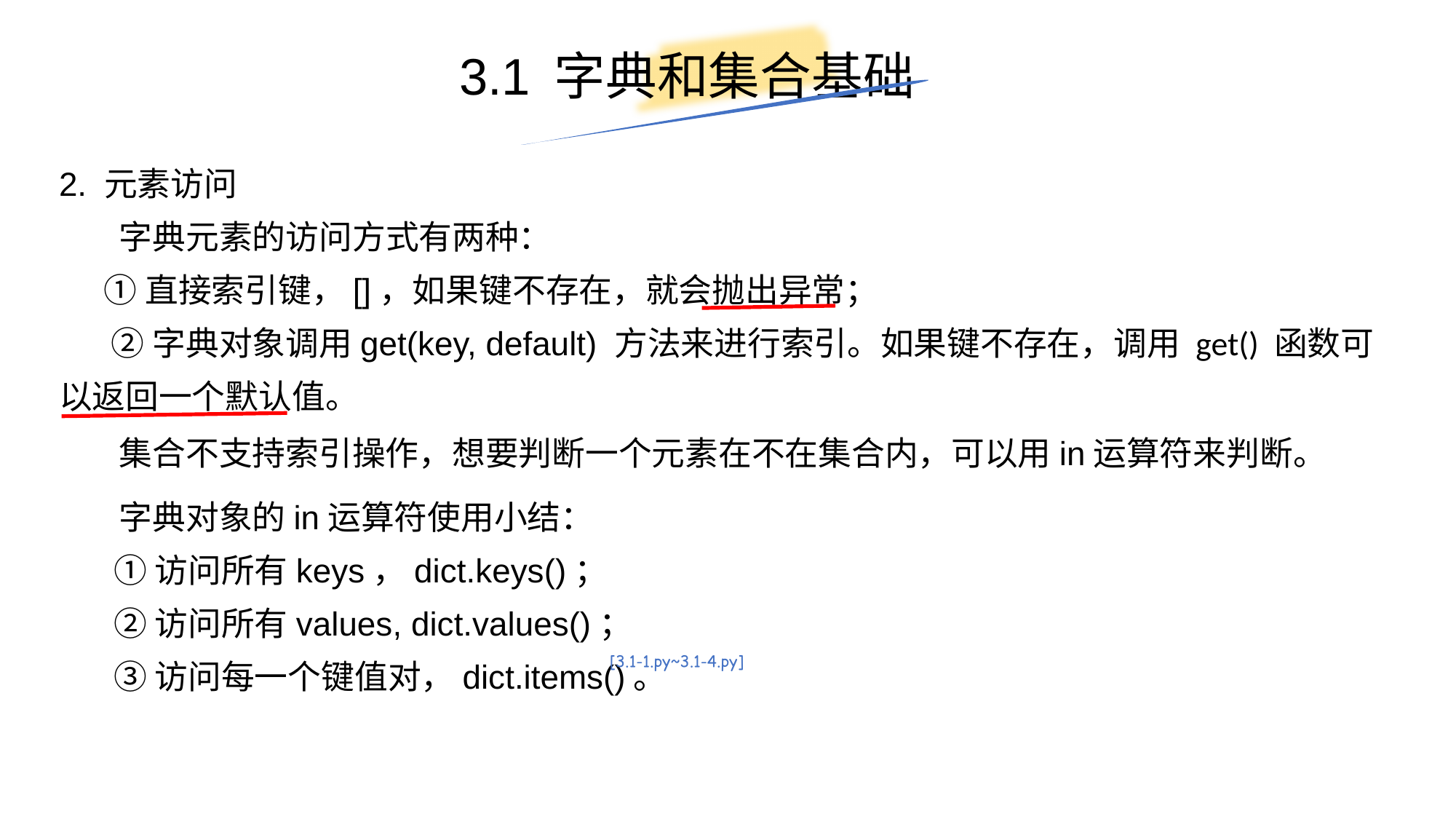

# 3.1 字典和集合基础

2. 元素访问
       字典元素的访问方式有两种：
      ①直接索引键，[]，如果键不存在，就会抛出异常；
       ②字典对象调用get(key, default) 方法来进行索引。如果键不存在，调用 get() 函数可以返回一个默认值。
       集合不支持索引操作，想要判断一个元素在不在集合内，可以用in运算符来判断。
       字典对象的in运算符使用小结：
①访问所有keys，dict.keys()；
②访问所有values, dict.values()；
③访问每一个键值对，dict.items()。
[3.1-1.py~3.1-4.py]